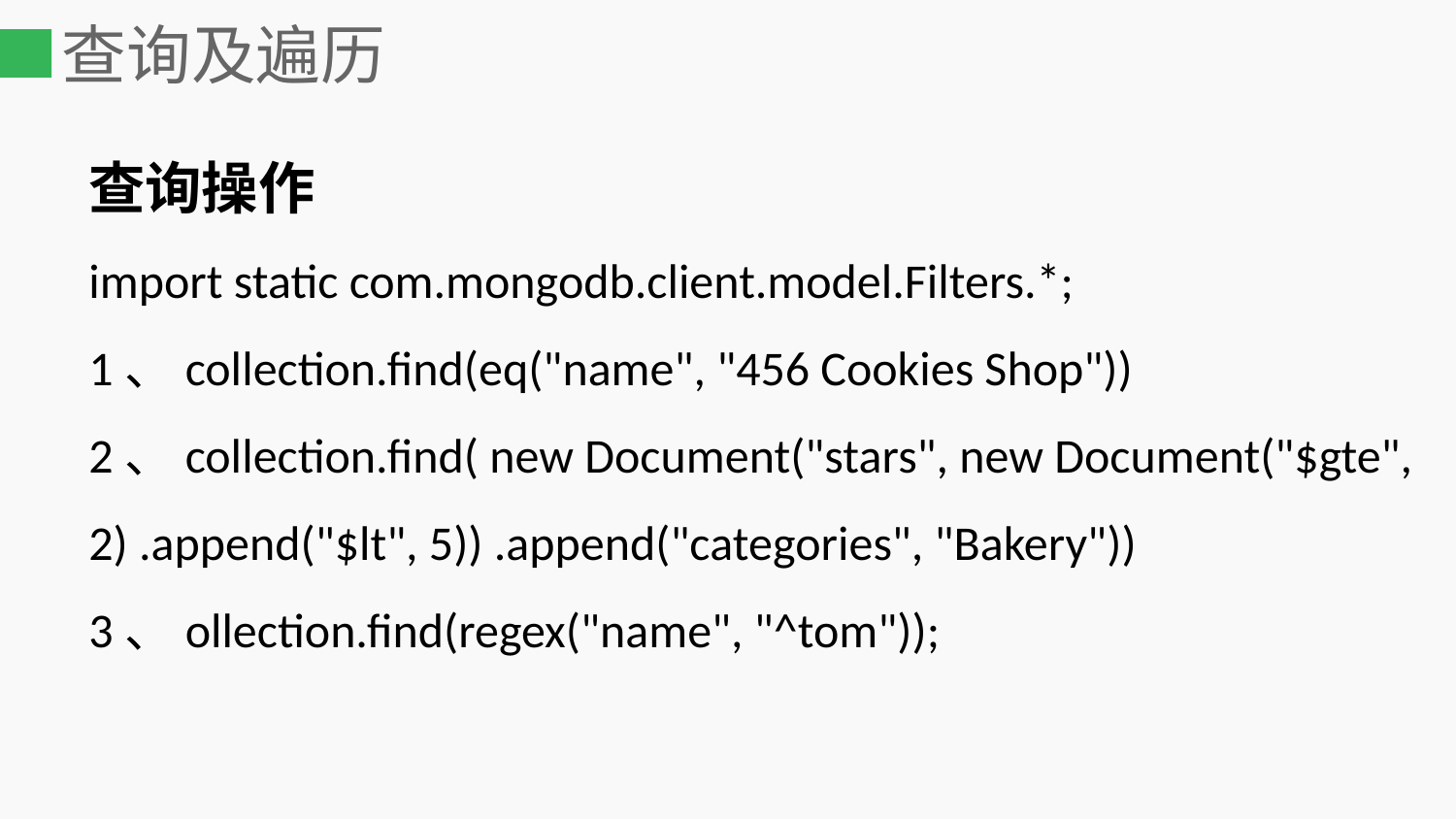

# 查询及遍历
查询操作
import static com.mongodb.client.model.Filters.*;
1、collection.find(eq("name", "456 Cookies Shop"))
2、collection.find( new Document("stars", new Document("$gte", 2) .append("$lt", 5)) .append("categories", "Bakery"))
3、ollection.find(regex("name", "^tom"));